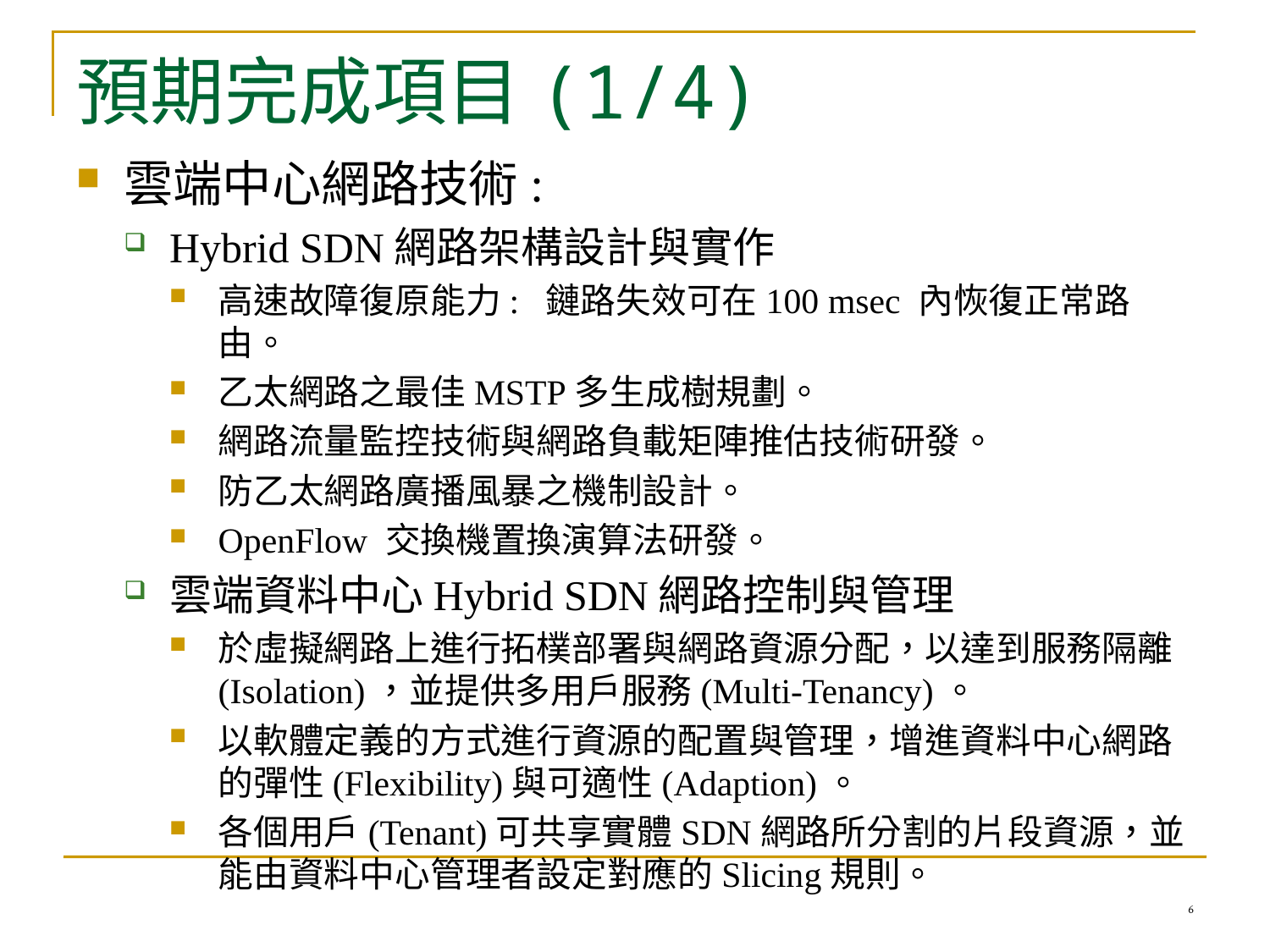

# 預期完成項目(1/4)
雲端中心網路技術:
Hybrid SDN網路架構設計與實作
高速故障復原能力:  鏈路失效可在100 msec 內恢復正常路由。
乙太網路之最佳MSTP多生成樹規劃。
網路流量監控技術與網路負載矩陣推估技術研發。
防乙太網路廣播風暴之機制設計。
OpenFlow 交換機置換演算法研發。
雲端資料中心Hybrid SDN網路控制與管理
於虛擬網路上進行拓樸部署與網路資源分配，以達到服務隔離(Isolation)，並提供多用戶服務(Multi-Tenancy)。
以軟體定義的方式進行資源的配置與管理，增進資料中心網路的彈性(Flexibility)與可適性(Adaption)。
各個用戶(Tenant)可共享實體SDN網路所分割的片段資源，並能由資料中心管理者設定對應的Slicing規則。

6